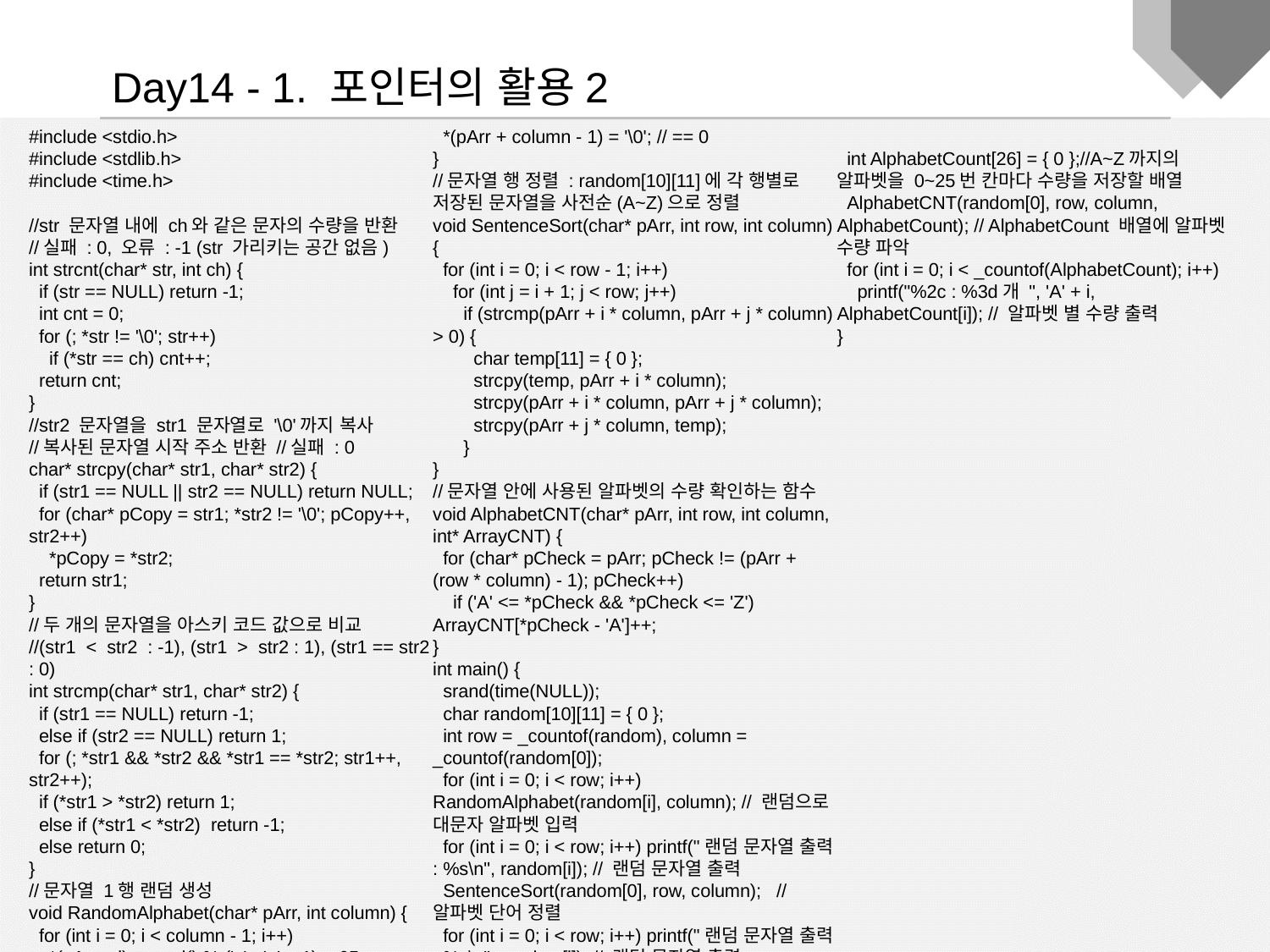

Day14 - 1. 포인터의 활용2
#include <stdio.h>
#include <stdlib.h>
#include <time.h>

//str 문자열 내에 ch와 같은 문자의 수량을 반환
//실패 : 0, 오류 : -1 (str 가리키는 공간 없음)
int strcnt(char* str, int ch) {
  if (str == NULL) return -1;
  int cnt = 0;
  for (; *str != '\0'; str++)
    if (*str == ch) cnt++;
  return cnt;
}
//str2 문자열을 str1 문자열로 '\0'까지 복사
//복사된 문자열 시작 주소 반환 //실패 : 0
char* strcpy(char* str1, char* str2) {
  if (str1 == NULL || str2 == NULL) return NULL;
  for (char* pCopy = str1; *str2 != '\0'; pCopy++, str2++)
    *pCopy = *str2;
  return str1;
}
//두 개의 문자열을 아스키 코드 값으로 비교
//(str1  <  str2  : -1), (str1  >  str2 : 1), (str1 == str2 : 0)
int strcmp(char* str1, char* str2) {
  if (str1 == NULL) return -1;
  else if (str2 == NULL) return 1;
  for (; *str1 && *str2 && *str1 == *str2; str1++, str2++);
  if (*str1 > *str2) return 1;
  else if (*str1 < *str2)  return -1;
  else return 0;
}
//문자열 1행 랜덤 생성
void RandomAlphabet(char* pArr, int column) {
  for (int i = 0; i < column - 1; i++)
    *(pArr + i) = rand() % ('z' - 'a' + 1) + 65;
  *(pArr + column - 1) = '\0'; // == 0
}
//문자열 행 정렬 : random[10][11]에 각 행별로 저장된 문자열을 사전순(A~Z)으로 정렬
void SentenceSort(char* pArr, int row, int column) {
  for (int i = 0; i < row - 1; i++)
    for (int j = i + 1; j < row; j++)
      if (strcmp(pArr + i * column, pArr + j * column) > 0) {
        char temp[11] = { 0 };
        strcpy(temp, pArr + i * column);
        strcpy(pArr + i * column, pArr + j * column);
        strcpy(pArr + j * column, temp);
      }
}
//문자열 안에 사용된 알파벳의 수량 확인하는 함수
void AlphabetCNT(char* pArr, int row, int column, int* ArrayCNT) {
  for (char* pCheck = pArr; pCheck != (pArr + (row * column) - 1); pCheck++)
    if ('A' <= *pCheck && *pCheck <= 'Z') ArrayCNT[*pCheck - 'A']++;
}
int main() {
  srand(time(NULL));
  char random[10][11] = { 0 };
  int row = _countof(random), column = _countof(random[0]);
  for (int i = 0; i < row; i++) RandomAlphabet(random[i], column); // 랜덤으로 대문자 알파벳 입력
  for (int i = 0; i < row; i++) printf("랜덤 문자열 출력 : %s\n", random[i]); // 랜덤 문자열 출력
  SentenceSort(random[0], row, column);   // 알파벳 단어 정렬
  for (int i = 0; i < row; i++) printf("랜덤 문자열 출력 : %s\n", random[i]); // 랜덤 문자열 출력

  int AlphabetCount[26] = { 0 };//A~Z까지의 알파벳을 0~25번 칸마다 수량을 저장할 배열
  AlphabetCNT(random[0], row, column, AlphabetCount); // AlphabetCount 배열에 알파벳 수량 파악
  for (int i = 0; i < _countof(AlphabetCount); i++)
    printf("%2c : %3d개 ", 'A' + i, AlphabetCount[i]); // 알파벳 별 수량 출력
}